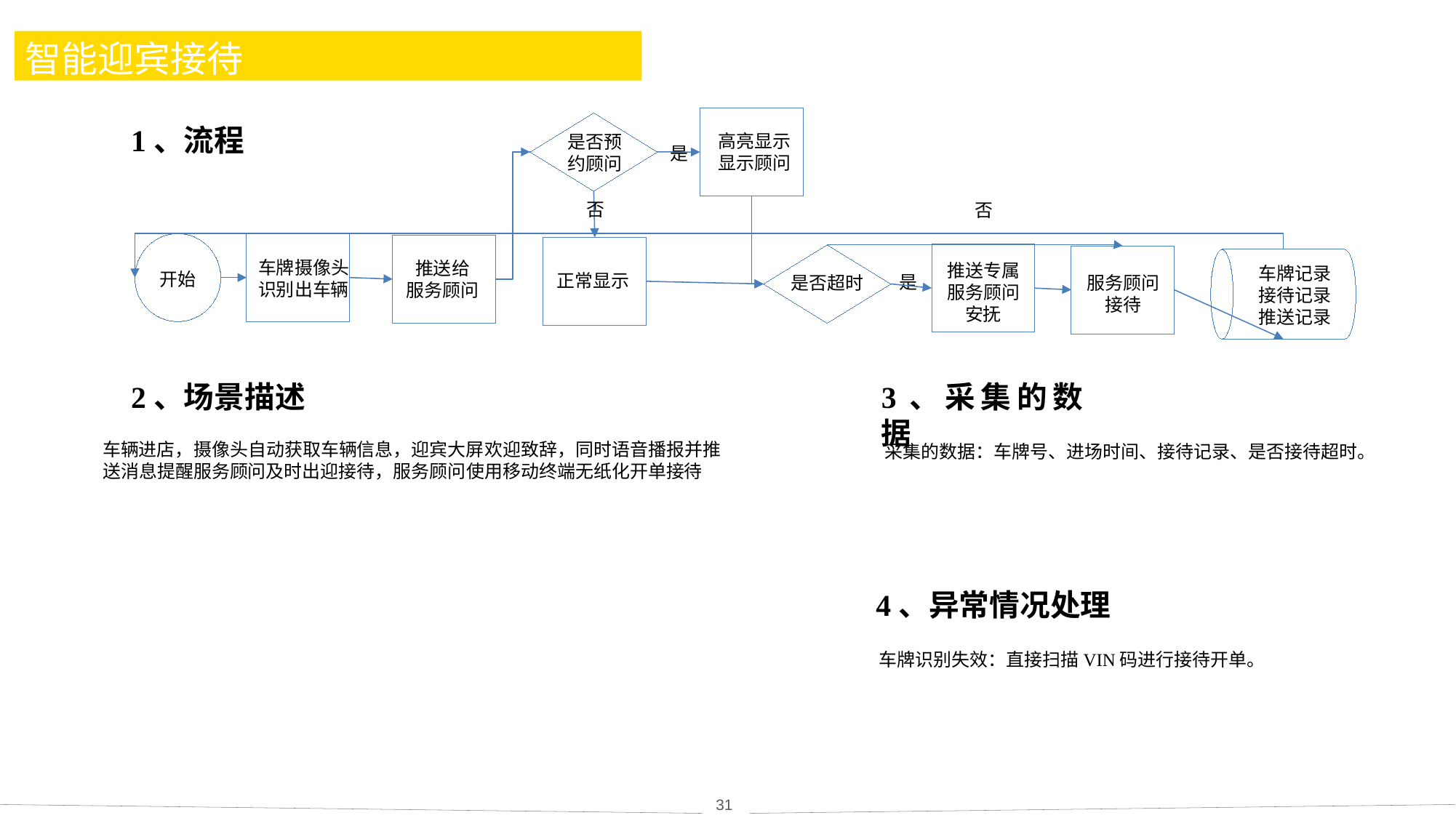

# 智能迎宾接待

高亮显示
显示顾问

是否预
约顾问
1、流程
是
否
否

开始

车牌摄像头
识别出车辆

推送给
服务顾问

正常显示

推送专属
服务顾问
安抚

是否超时

服务顾问
接待

车牌记录
接待记录
推送记录

是
2、场景描述
3、采集的数据
车辆进店，摄像头自动获取车辆信息，迎宾大屏欢迎致辞，同时语音播报并推送消息提醒服务顾问及时出迎接待，服务顾问使用移动终端无纸化开单接待
采集的数据：车牌号、进场时间、接待记录、是否接待超时。
4、异常情况处理
车牌识别失效：直接扫描VIN码进行接待开单。